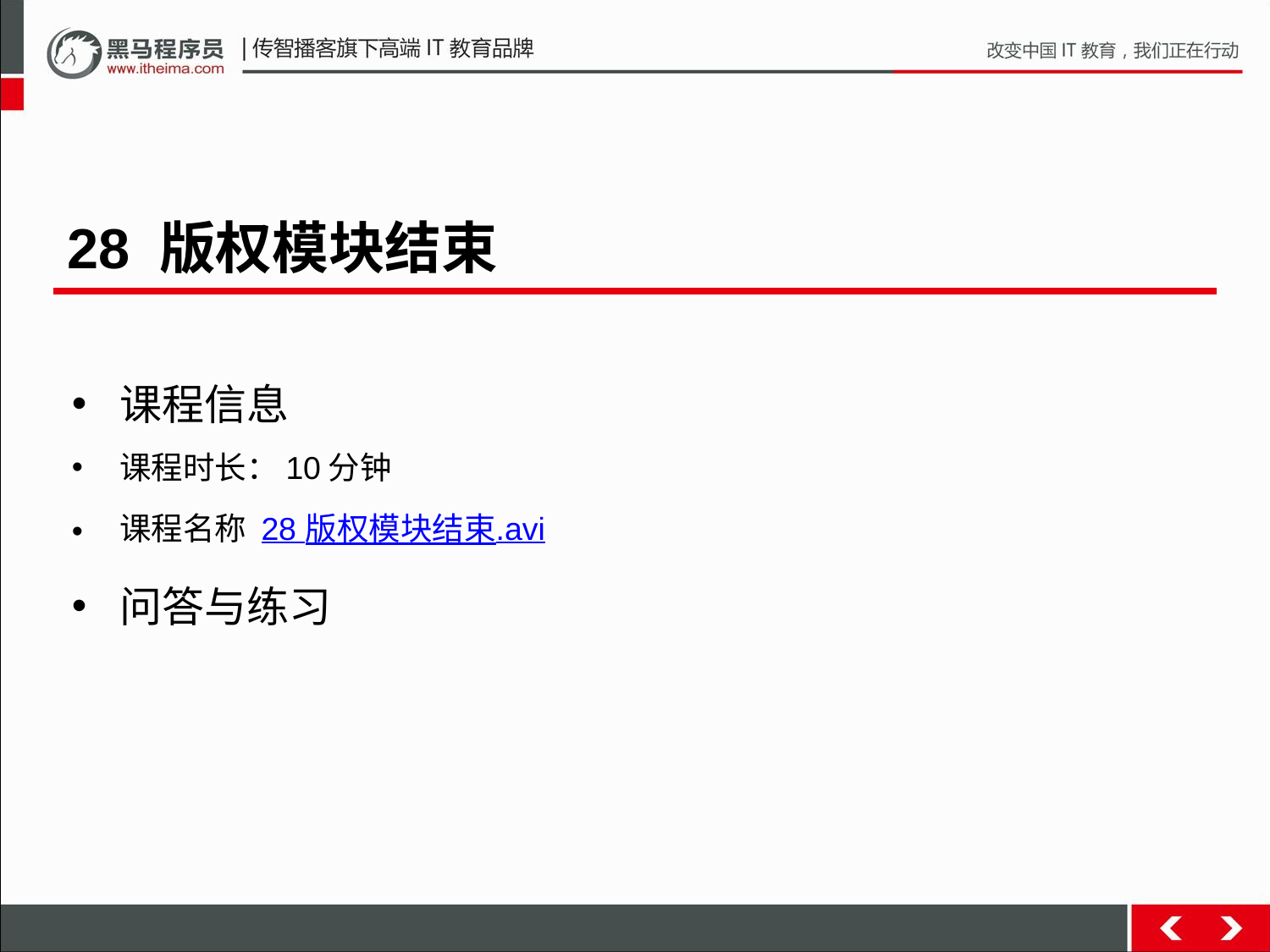

28 版权模块结束
课程信息
课程时长：10分钟
课程名称 28 版权模块结束.avi
问答与练习